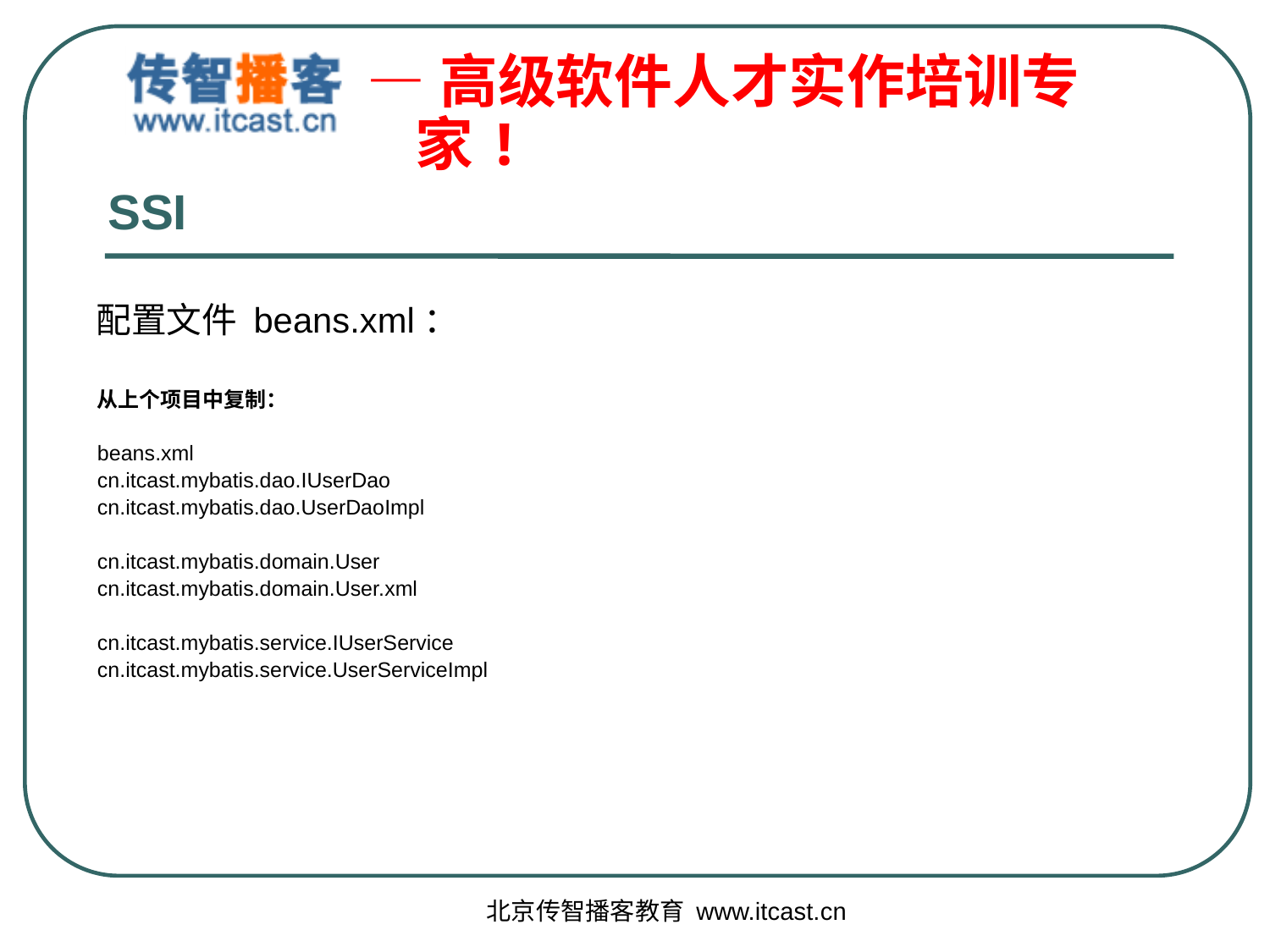

# SSI
配置文件 beans.xml：

从上个项目中复制：

beans.xml
cn.itcast.mybatis.dao.IUserDao
cn.itcast.mybatis.dao.UserDaoImpl

cn.itcast.mybatis.domain.User
cn.itcast.mybatis.domain.User.xml

cn.itcast.mybatis.service.IUserService
cn.itcast.mybatis.service.UserServiceImpl
北京传智播客教育 www.itcast.cn